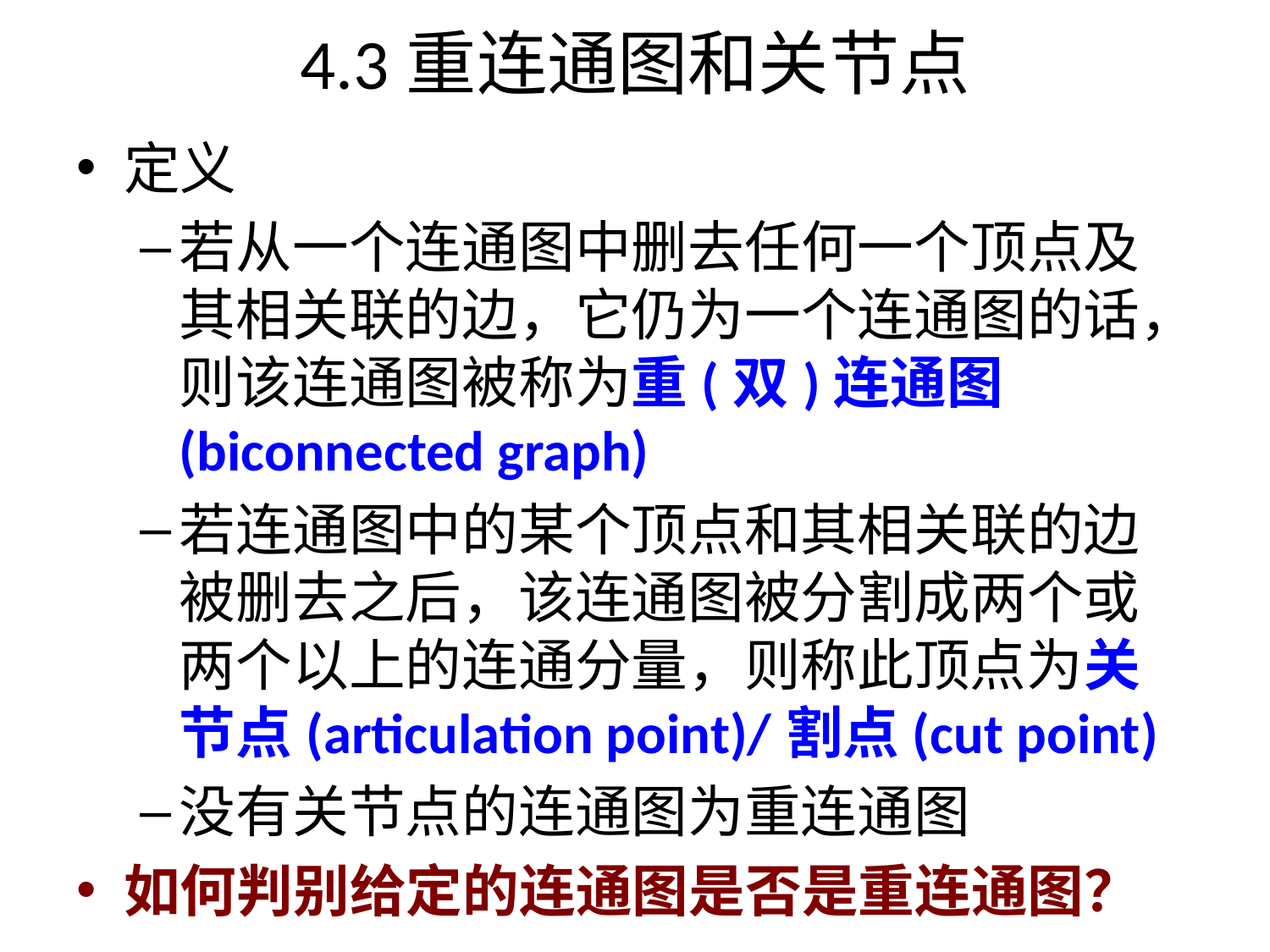

# 4.3重连通图和关节点
定义
若从一个连通图中删去任何一个顶点及其相关联的边，它仍为一个连通图的话，则该连通图被称为重(双)连通图(biconnected graph)
若连通图中的某个顶点和其相关联的边被删去之后，该连通图被分割成两个或两个以上的连通分量，则称此顶点为关节点(articulation point)/割点(cut point)
没有关节点的连通图为重连通图
如何判别给定的连通图是否是重连通图？